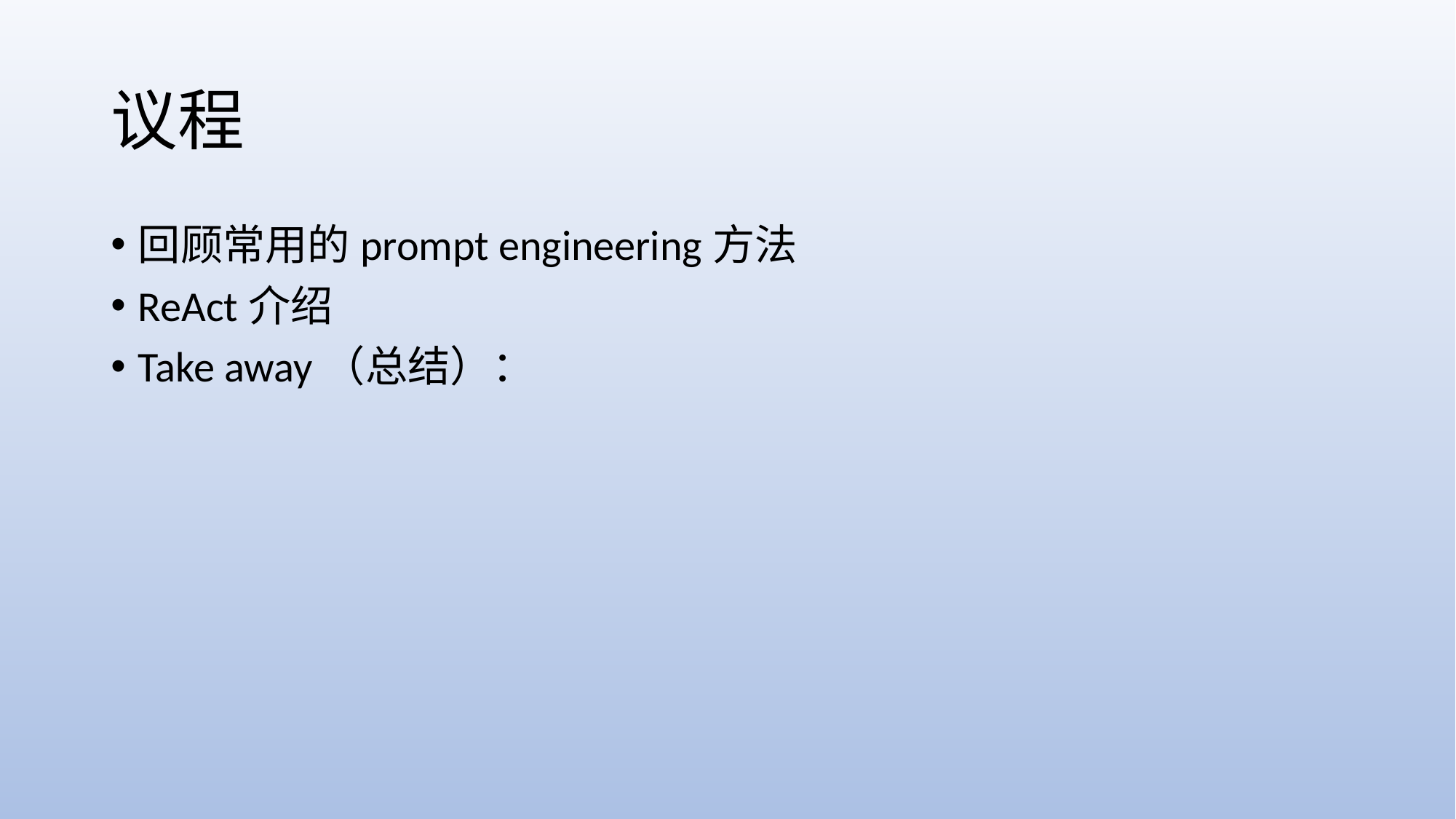

# 议程
回顾常用的prompt engineering方法
ReAct介绍
Take away（总结）：